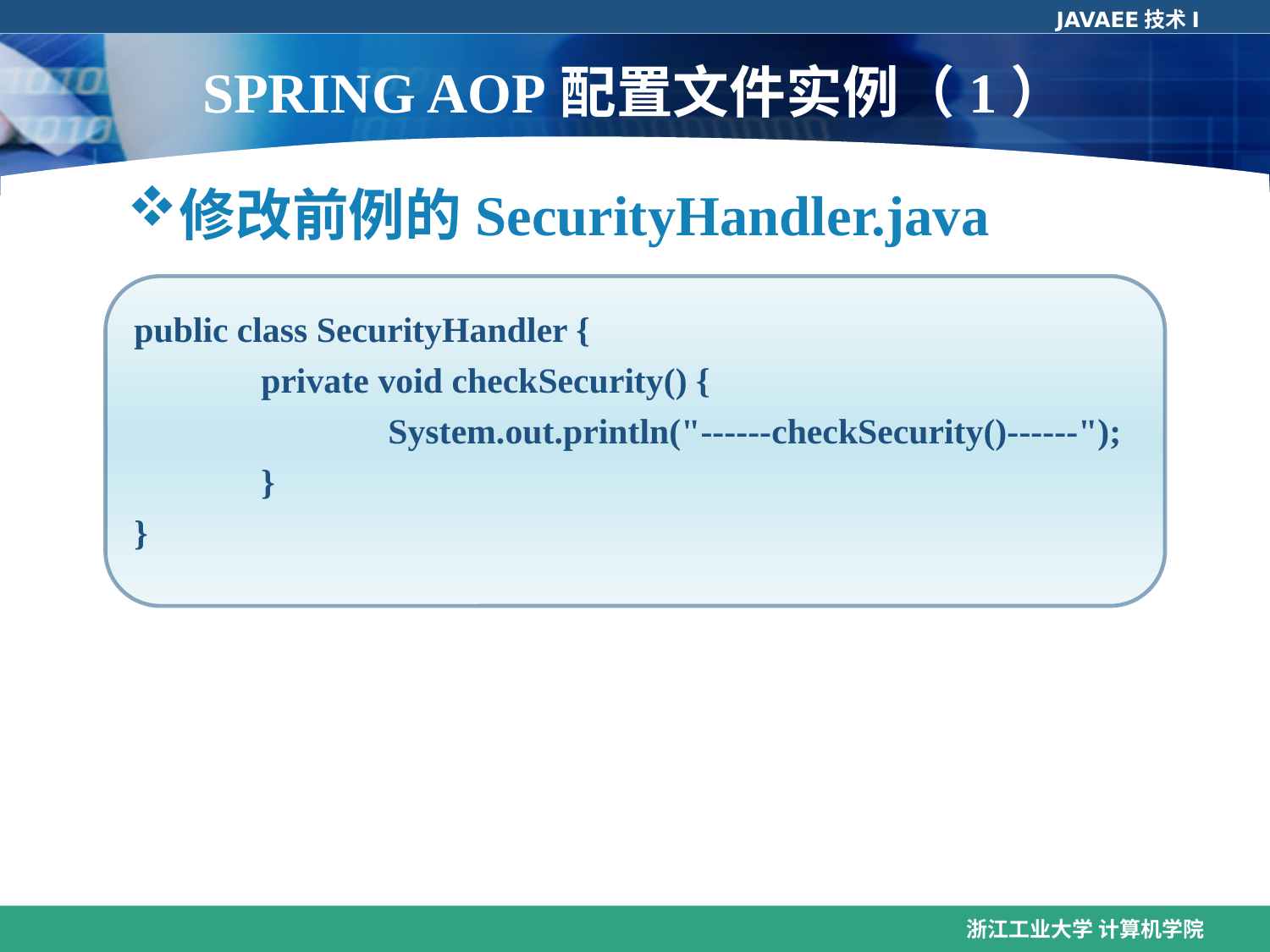

# SPRING AOP配置文件实例（1）
修改前例的SecurityHandler.java
public class SecurityHandler {
	private void checkSecurity() {
		System.out.println("------checkSecurity()------");
	}
}